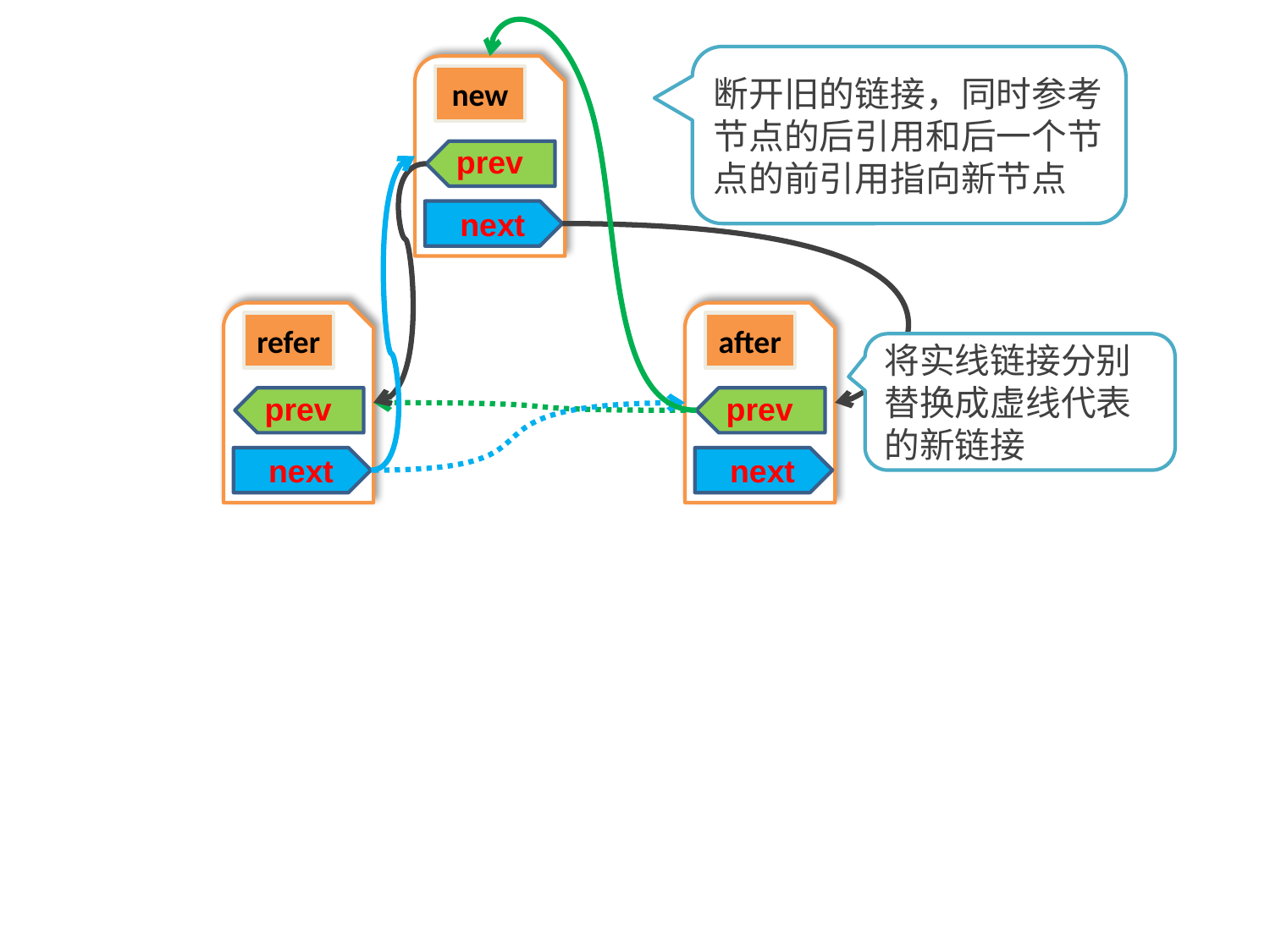

断开旧的链接，同时参考节点的后引用和后一个节点的前引用指向新节点

new
prev

 next

refer
prev

 next

after
prev

 next
将实线链接分别替换成虚线代表的新链接